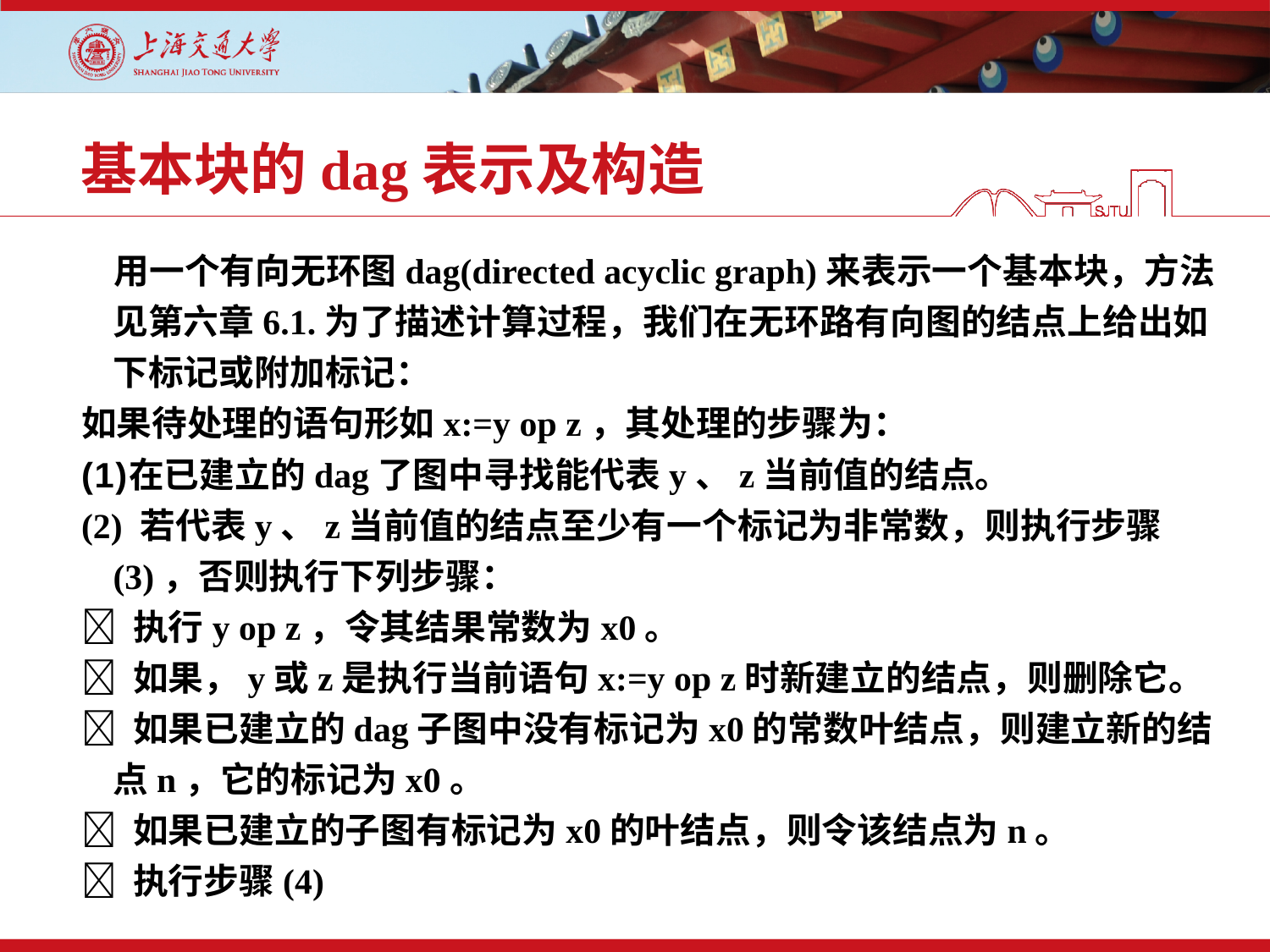

# 基本块的dag表示及构造
   用一个有向无环图dag(directed acyclic graph)来表示一个基本块，方法见第六章6.1.为了描述计算过程，我们在无环路有向图的结点上给出如下标记或附加标记：
如果待处理的语句形如x:=y op z，其处理的步骤为：
在已建立的dag了图中寻找能代表y、z当前值的结点。
(2) 若代表y、z当前值的结点至少有一个标记为非常数，则执行步骤(3)，否则执行下列步骤：
• 执行y op z，令其结果常数为x0。
• 如果，y或z是执行当前语句x:=y op z时新建立的结点，则删除它。
• 如果已建立的dag子图中没有标记为x0的常数叶结点，则建立新的结点n，它的标记为x0。
• 如果已建立的子图有标记为x0的叶结点，则令该结点为n。
• 执行步骤(4)